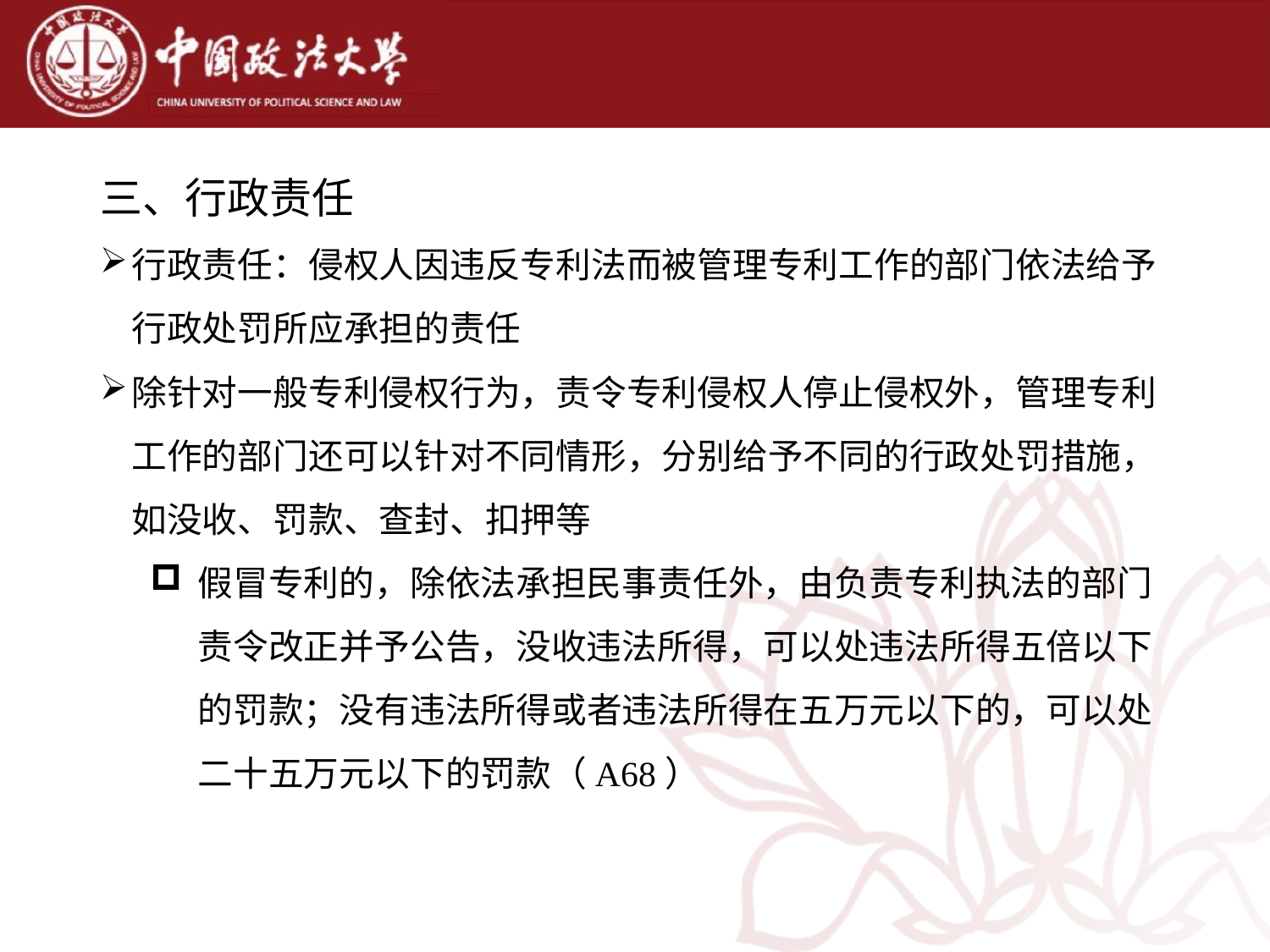

三、行政责任
行政责任：侵权人因违反专利法而被管理专利工作的部门依法给予行政处罚所应承担的责任
除针对一般专利侵权行为，责令专利侵权人停止侵权外，管理专利工作的部门还可以针对不同情形，分别给予不同的行政处罚措施，如没收、罚款、查封、扣押等
假冒专利的，除依法承担民事责任外，由负责专利执法的部门责令改正并予公告，没收违法所得，可以处违法所得五倍以下的罚款；没有违法所得或者违法所得在五万元以下的，可以处二十五万元以下的罚款（A68）